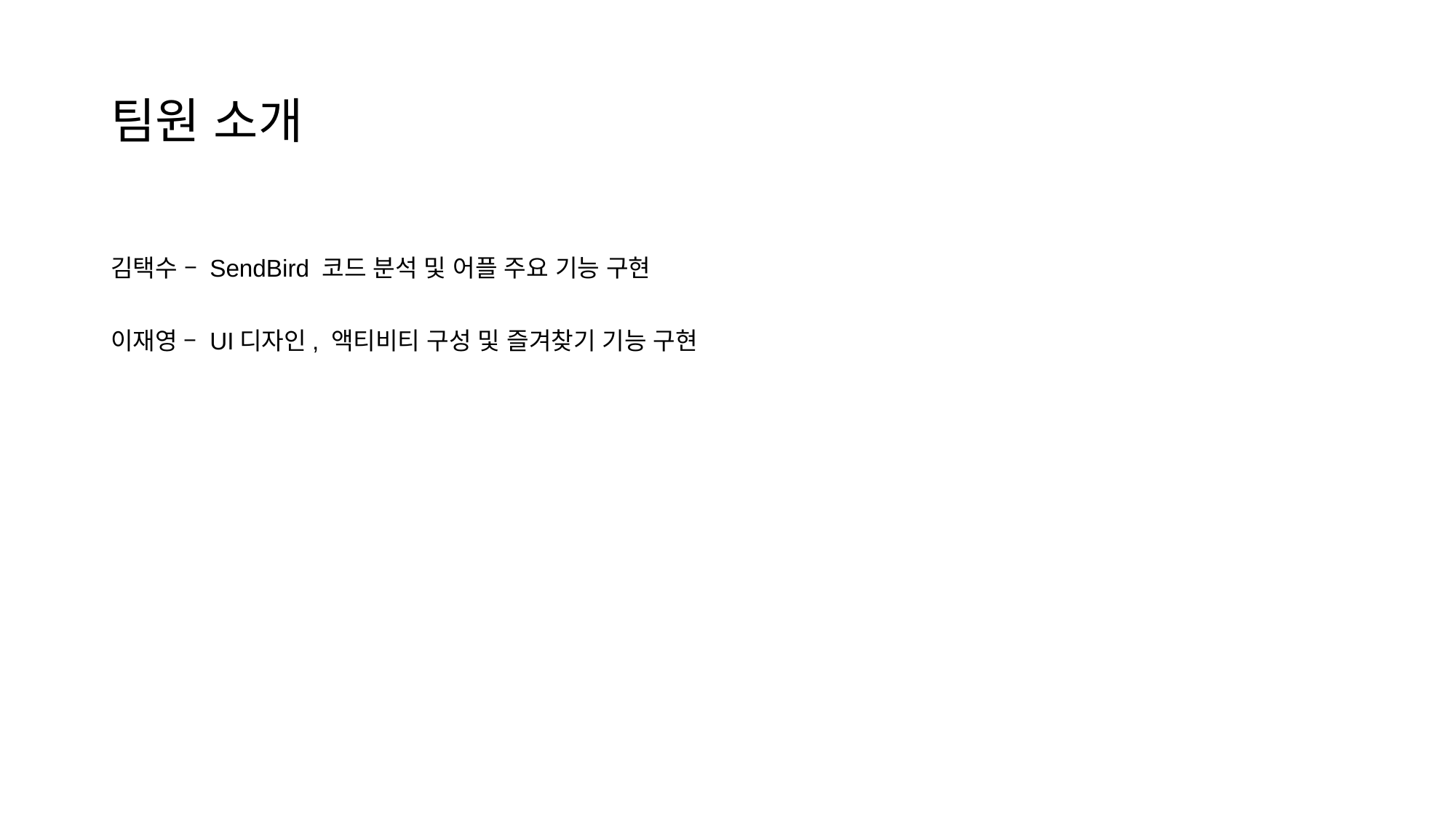

# 팀원 소개
김택수 – SendBird 코드 분석 및 어플 주요 기능 구현
이재영 – UI디자인, 액티비티 구성 및 즐겨찾기 기능 구현